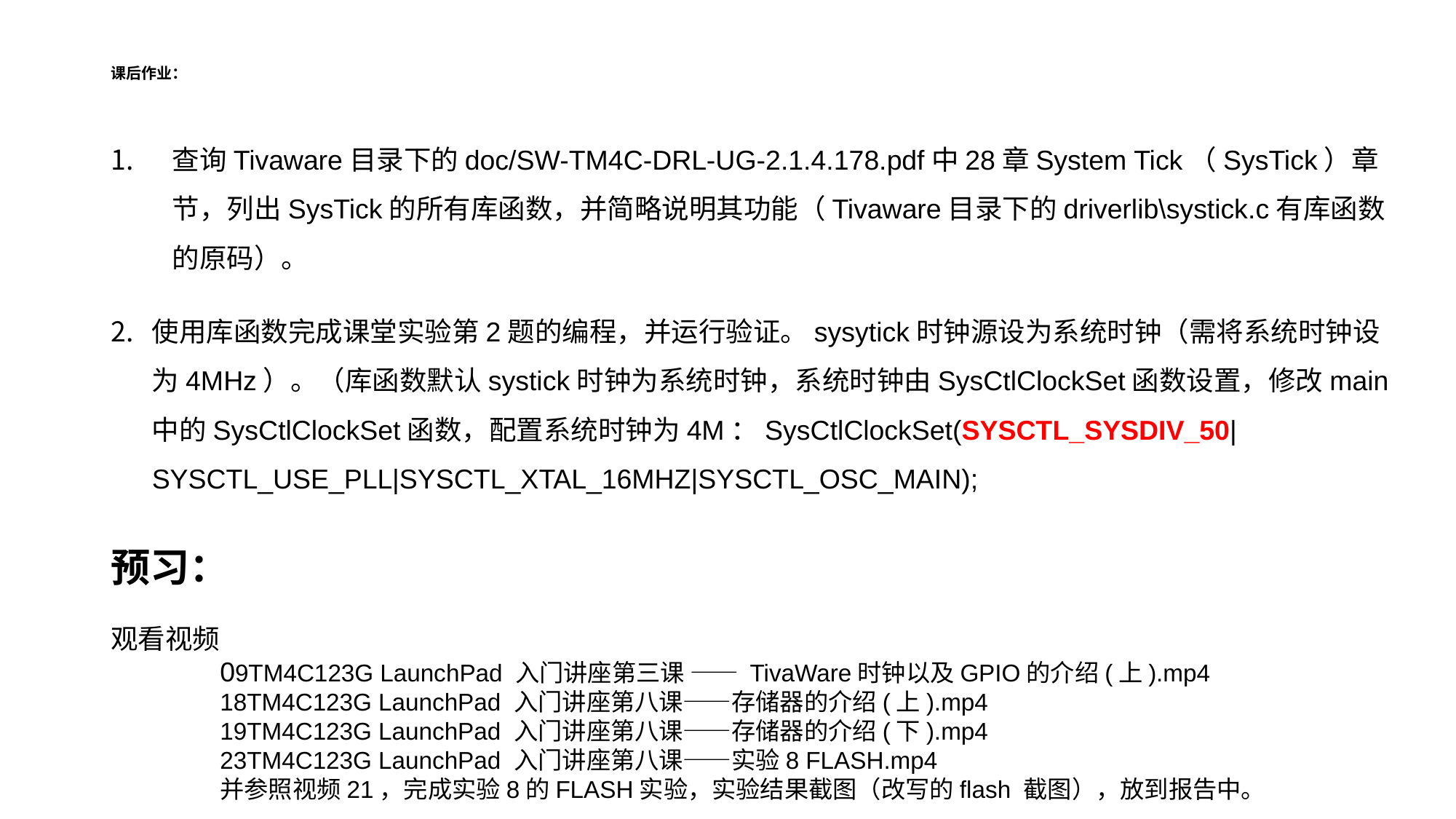

# 课后作业：
查询Tivaware目录下的doc/SW-TM4C-DRL-UG-2.1.4.178.pdf中28章System Tick（SysTick）章节，列出SysTick的所有库函数，并简略说明其功能（Tivaware目录下的driverlib\systick.c有库函数的原码）。
使用库函数完成课堂实验第2题的编程，并运行验证。sysytick时钟源设为系统时钟（需将系统时钟设为4MHz）。（库函数默认systick时钟为系统时钟，系统时钟由SysCtlClockSet函数设置，修改main中的SysCtlClockSet函数，配置系统时钟为4M：SysCtlClockSet(SYSCTL_SYSDIV_50|SYSCTL_USE_PLL|SYSCTL_XTAL_16MHZ|SYSCTL_OSC_MAIN);
预习：
观看视频
	09TM4C123G LaunchPad 入门讲座第三课 —— TivaWare时钟以及GPIO的介绍(上).mp4
	18TM4C123G LaunchPad 入门讲座第八课——存储器的介绍(上).mp4
	19TM4C123G LaunchPad 入门讲座第八课——存储器的介绍(下).mp4
	23TM4C123G LaunchPad 入门讲座第八课——实验8 FLASH.mp4
	并参照视频21，完成实验8的FLASH实验，实验结果截图（改写的flash 截图），放到报告中。